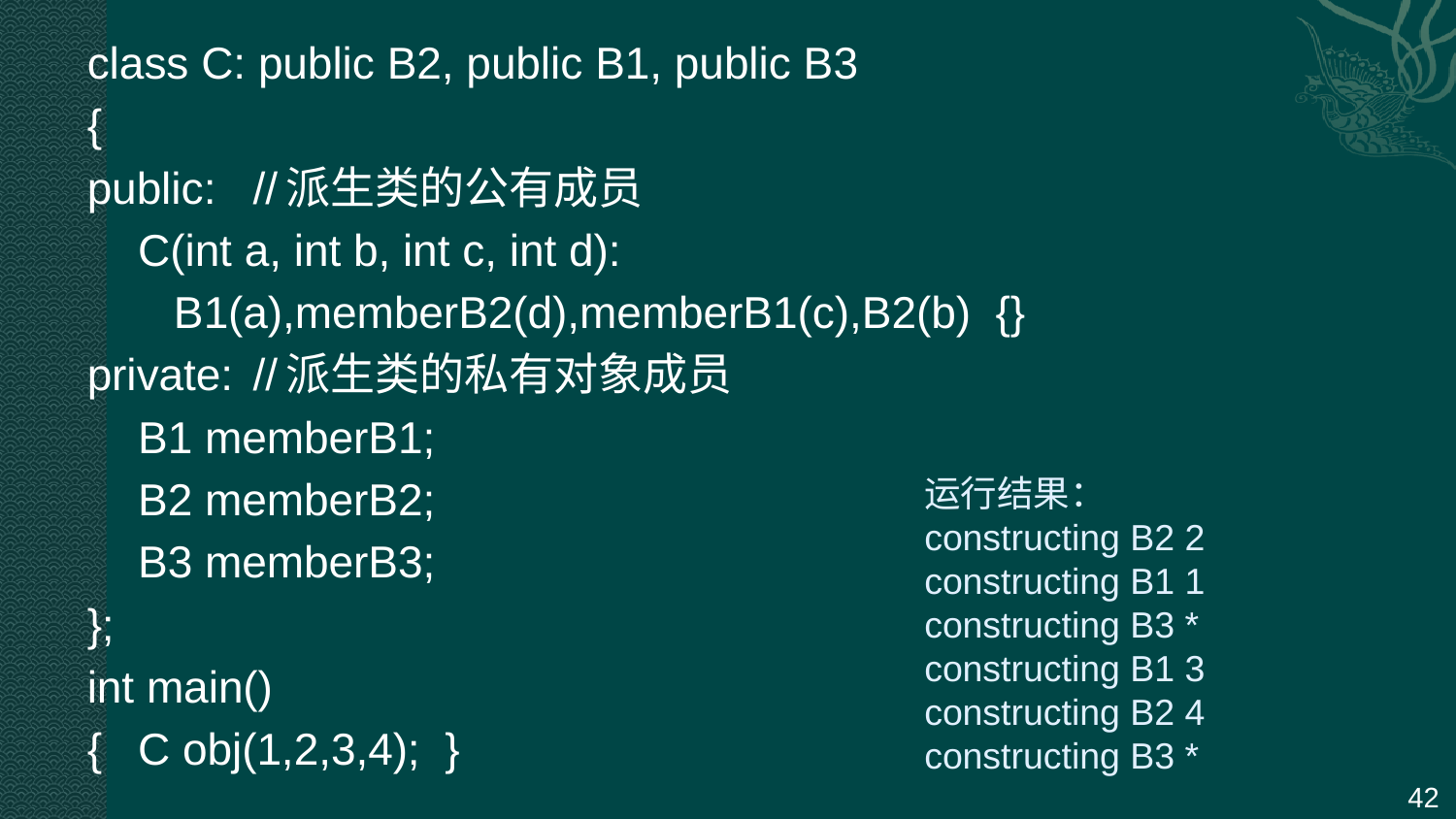

class C: public B2, public B1, public B3
{
public:	//派生类的公有成员
	C(int a, int b, int c, int d):
       B1(a),memberB2(d),memberB1(c),B2(b)  {}
private:	//派生类的私有对象成员
	B1 memberB1;
	B2 memberB2;
	B3 memberB3;
};
int main()
{	C obj(1,2,3,4);  }
运行结果：
constructing B2 2
constructing B1 1
constructing B3 *
constructing B1 3
constructing B2 4
constructing B3 *
42